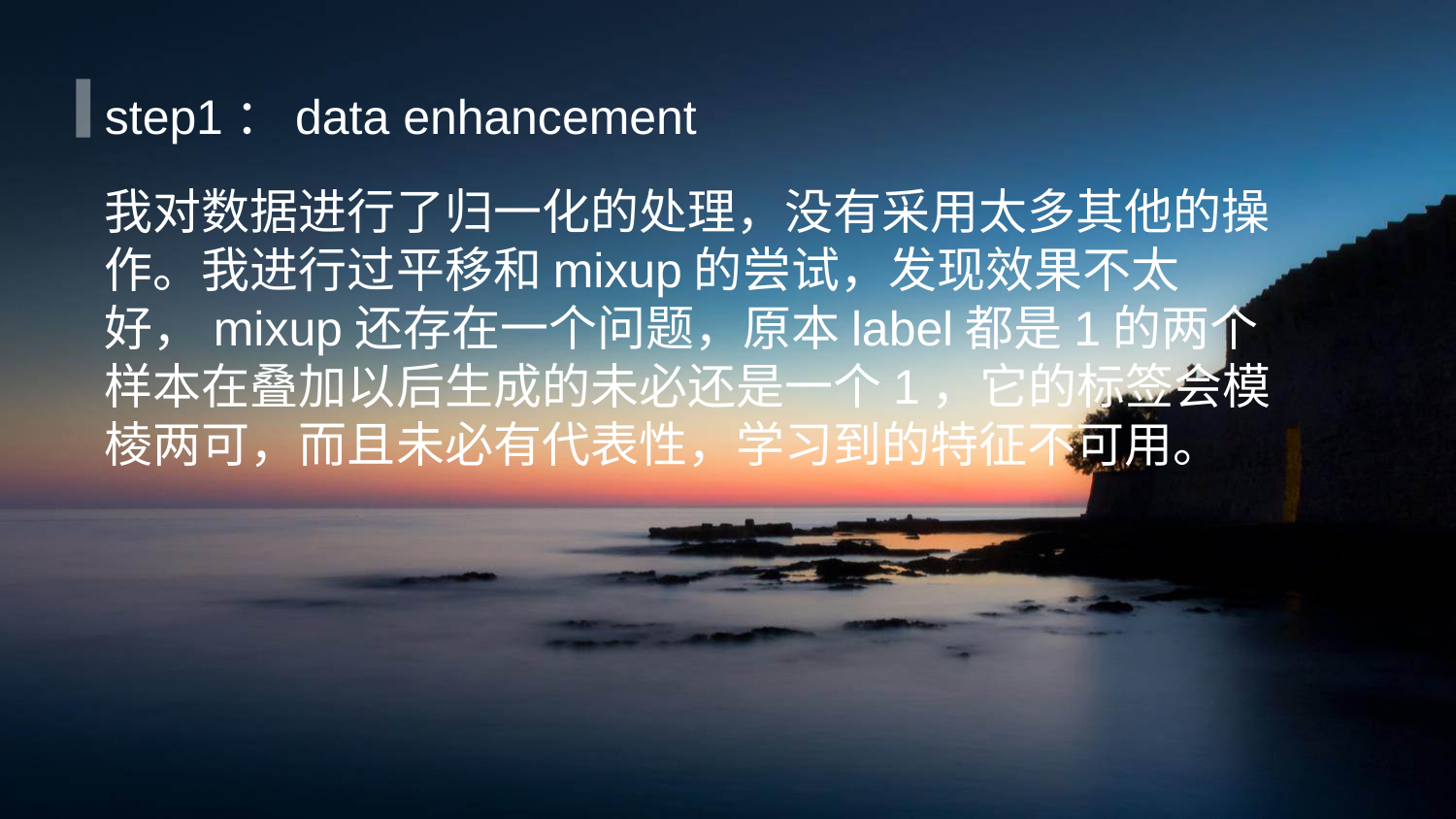

step1：data enhancement

我对数据进行了归一化的处理，没有采用太多其他的操作。我进行过平移和mixup的尝试，发现效果不太好，mixup还存在一个问题，原本label都是1的两个样本在叠加以后生成的未必还是一个1，它的标签会模棱两可，而且未必有代表性，学习到的特征不可用。